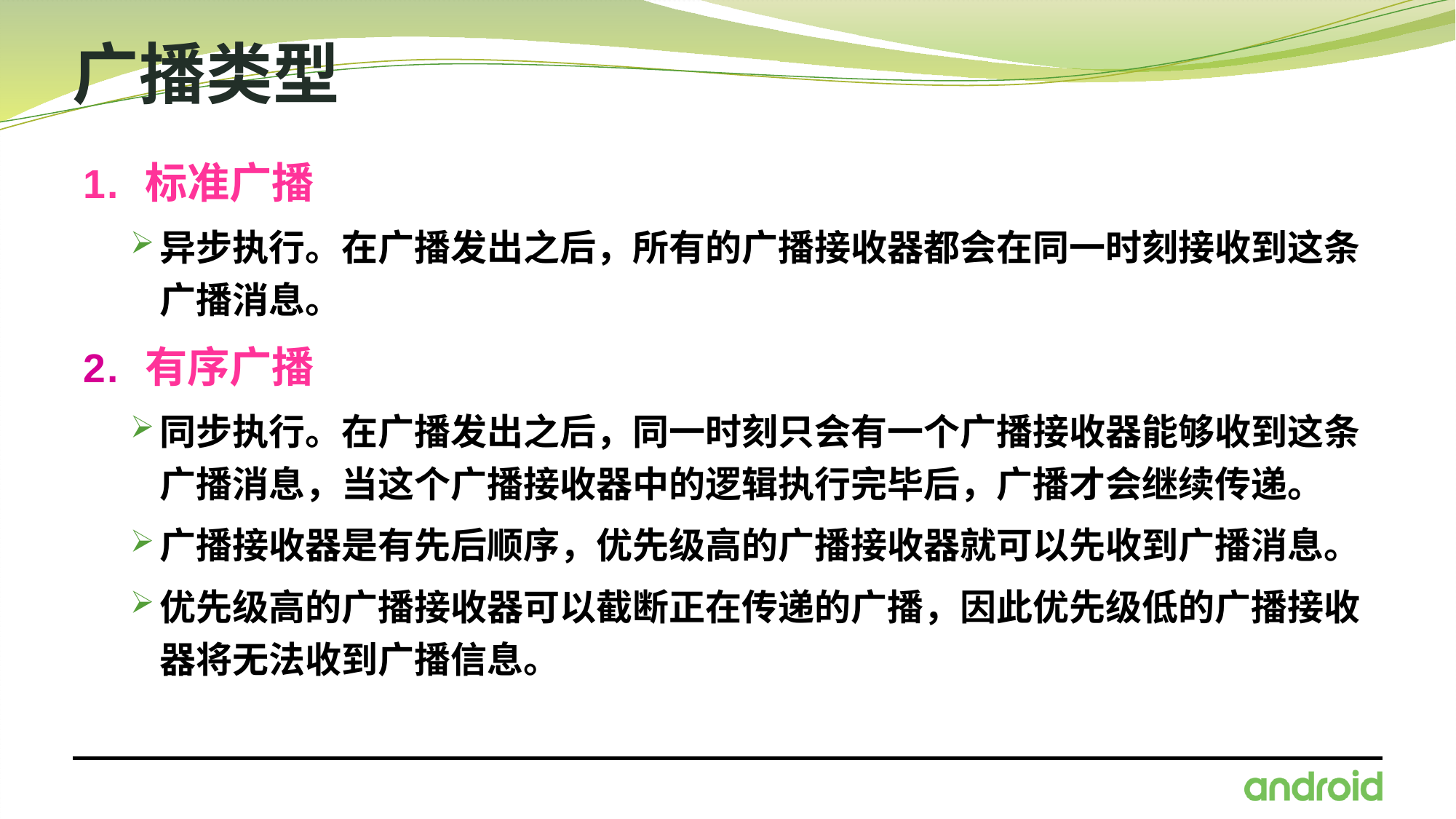

# 广播类型
标准广播
异步执行。在广播发出之后，所有的广播接收器都会在同一时刻接收到这条广播消息。
有序广播
同步执行。在广播发出之后，同一时刻只会有一个广播接收器能够收到这条广播消息，当这个广播接收器中的逻辑执行完毕后，广播才会继续传递。
广播接收器是有先后顺序，优先级高的广播接收器就可以先收到广播消息。
优先级高的广播接收器可以截断正在传递的广播，因此优先级低的广播接收器将无法收到广播信息。